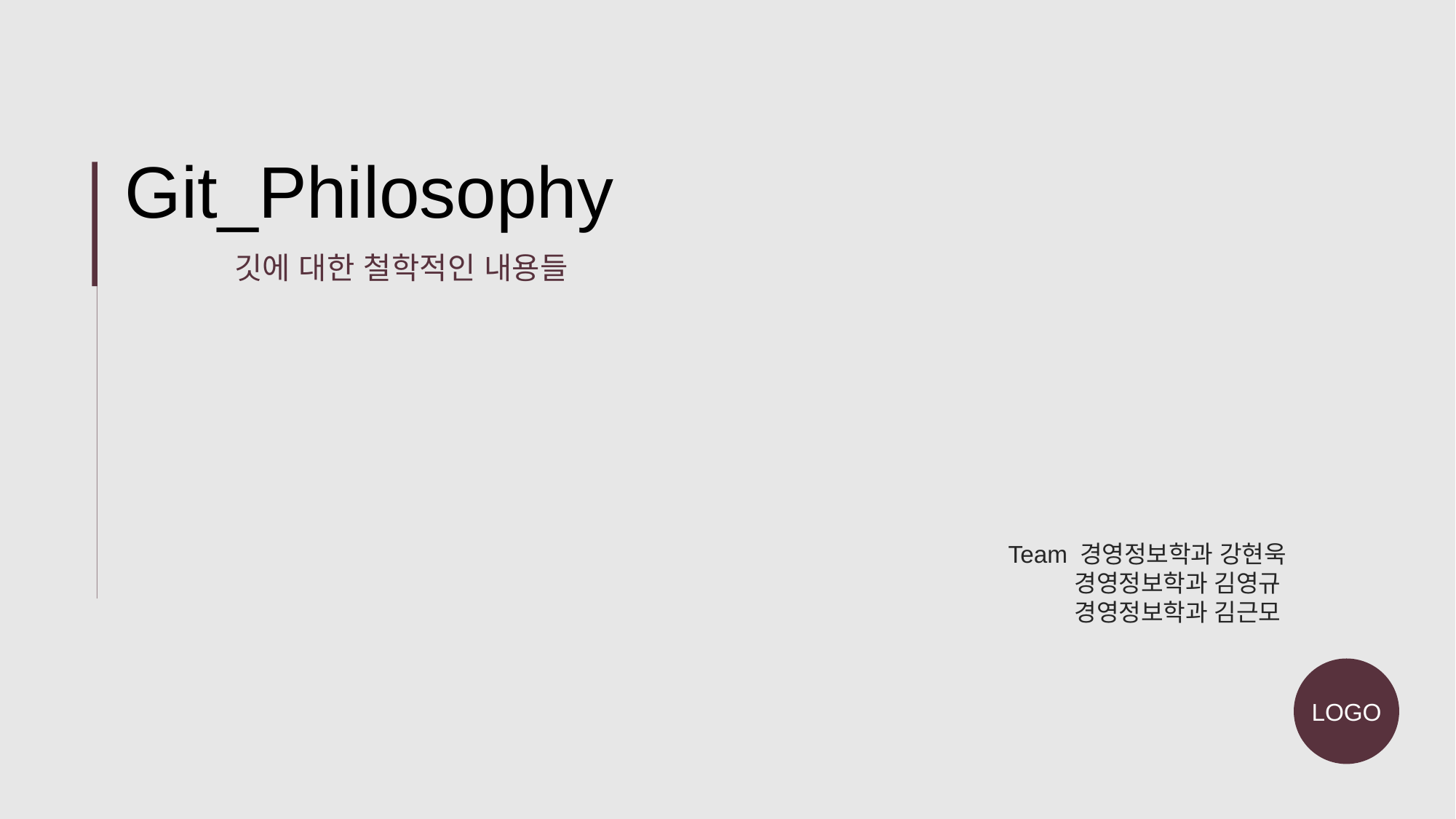

Git_Philosophy

깃에 대한 철학적인 내용들
Team 경영정보학과 강현욱
         경영정보학과 김영규
         경영정보학과 김근모

LOGO